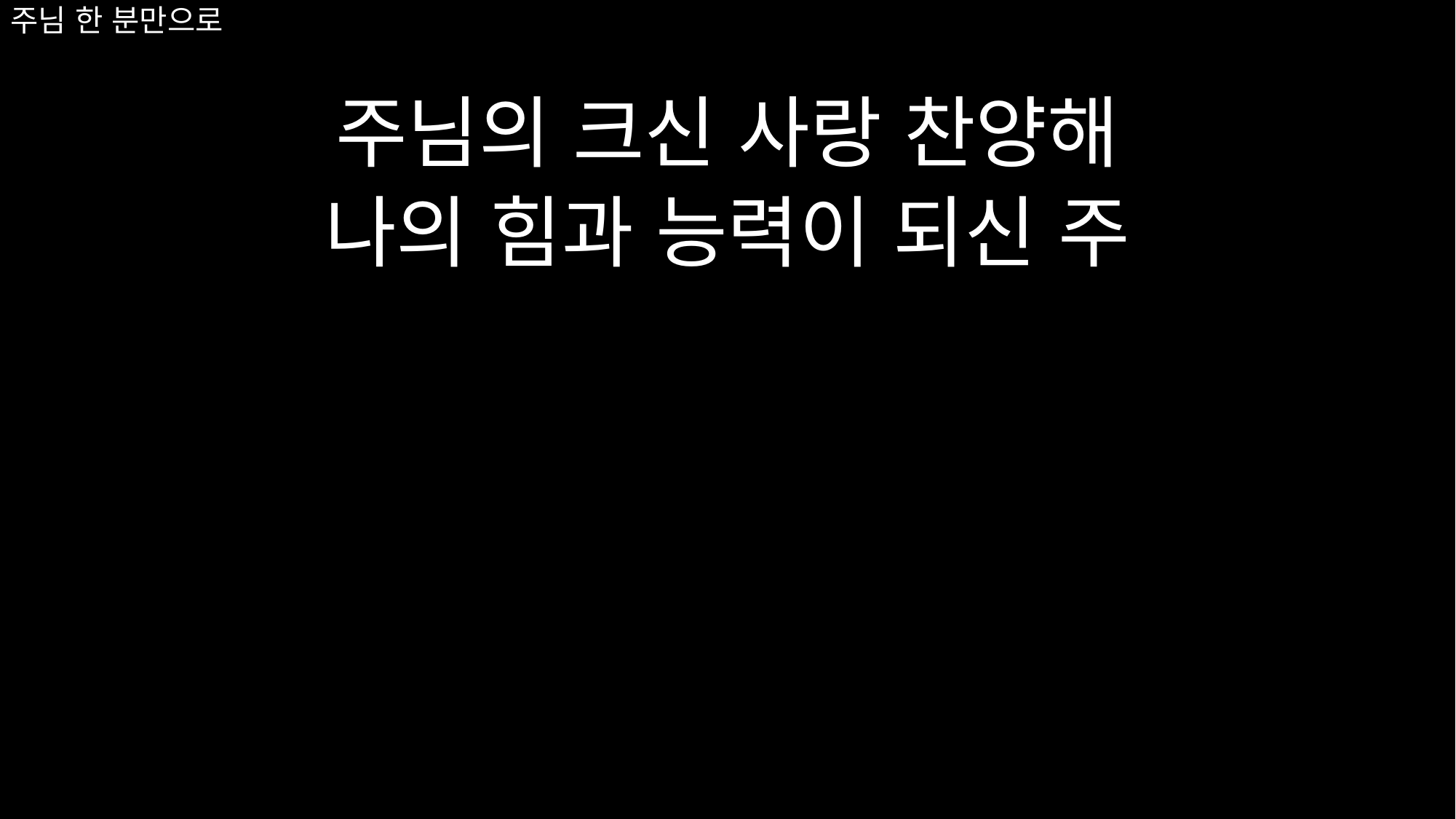

# 주님 한 분만으로
주님의 크신 사랑 찬양해
나의 힘과 능력이 되신 주